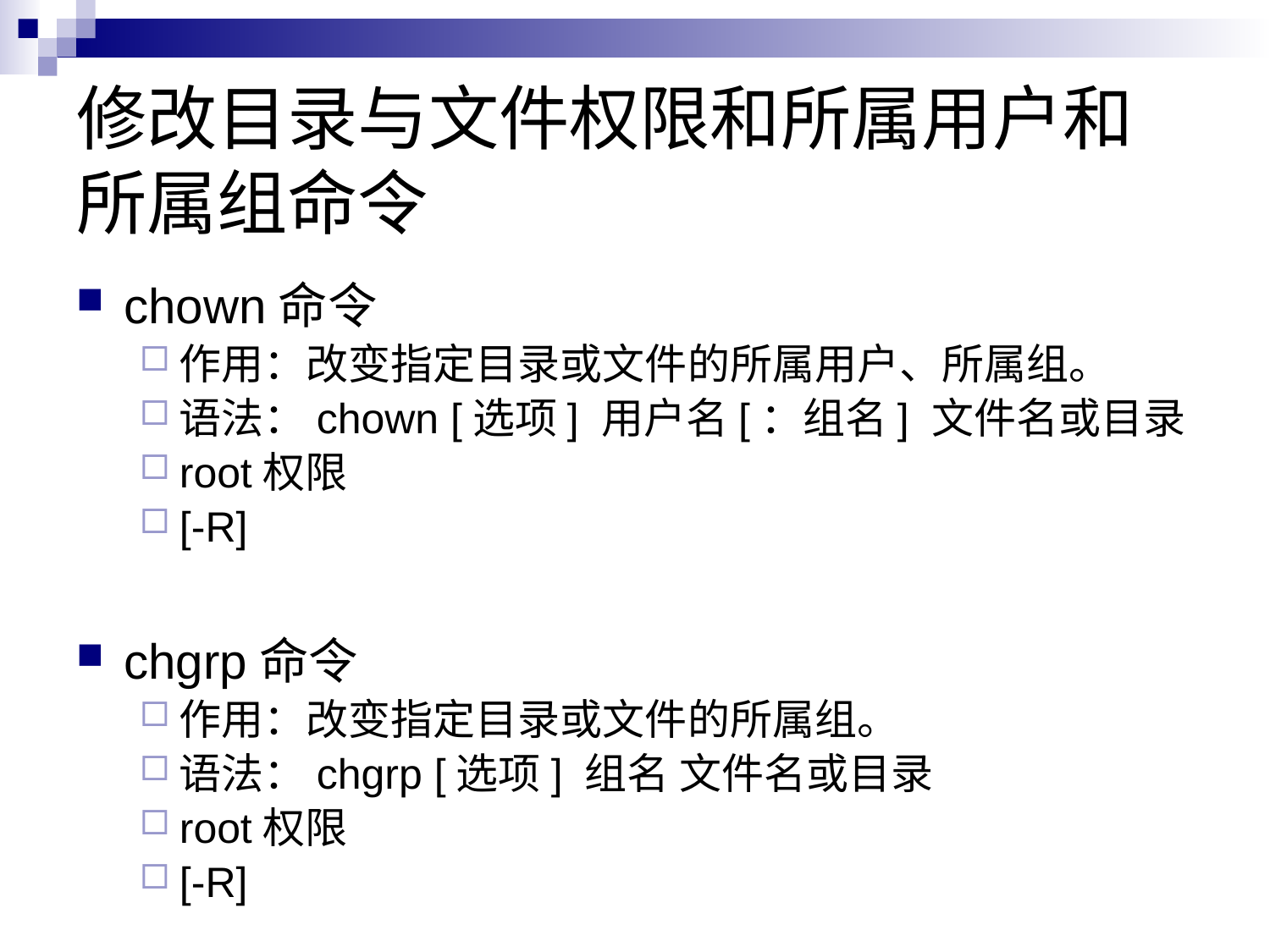

# 修改目录与文件权限和所属用户和所属组命令
chown命令
作用：改变指定目录或文件的所属用户、所属组。
语法：chown [选项] 用户名[：组名] 文件名或目录
root权限
[-R]

chgrp命令
作用：改变指定目录或文件的所属组。
语法：chgrp [选项] 组名 文件名或目录
root权限
[-R]